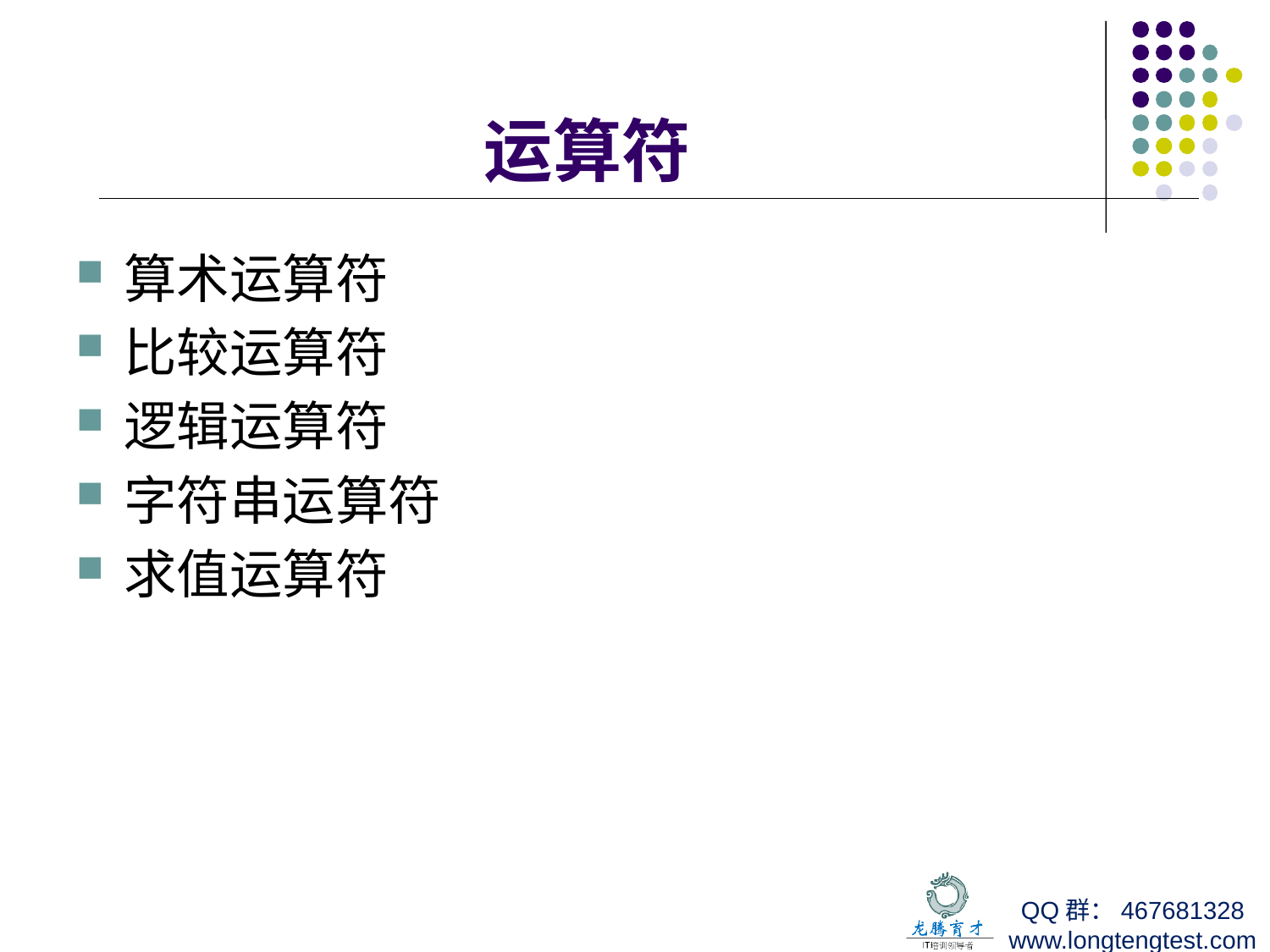

# 运算符
算术运算符
比较运算符
逻辑运算符
字符串运算符
求值运算符